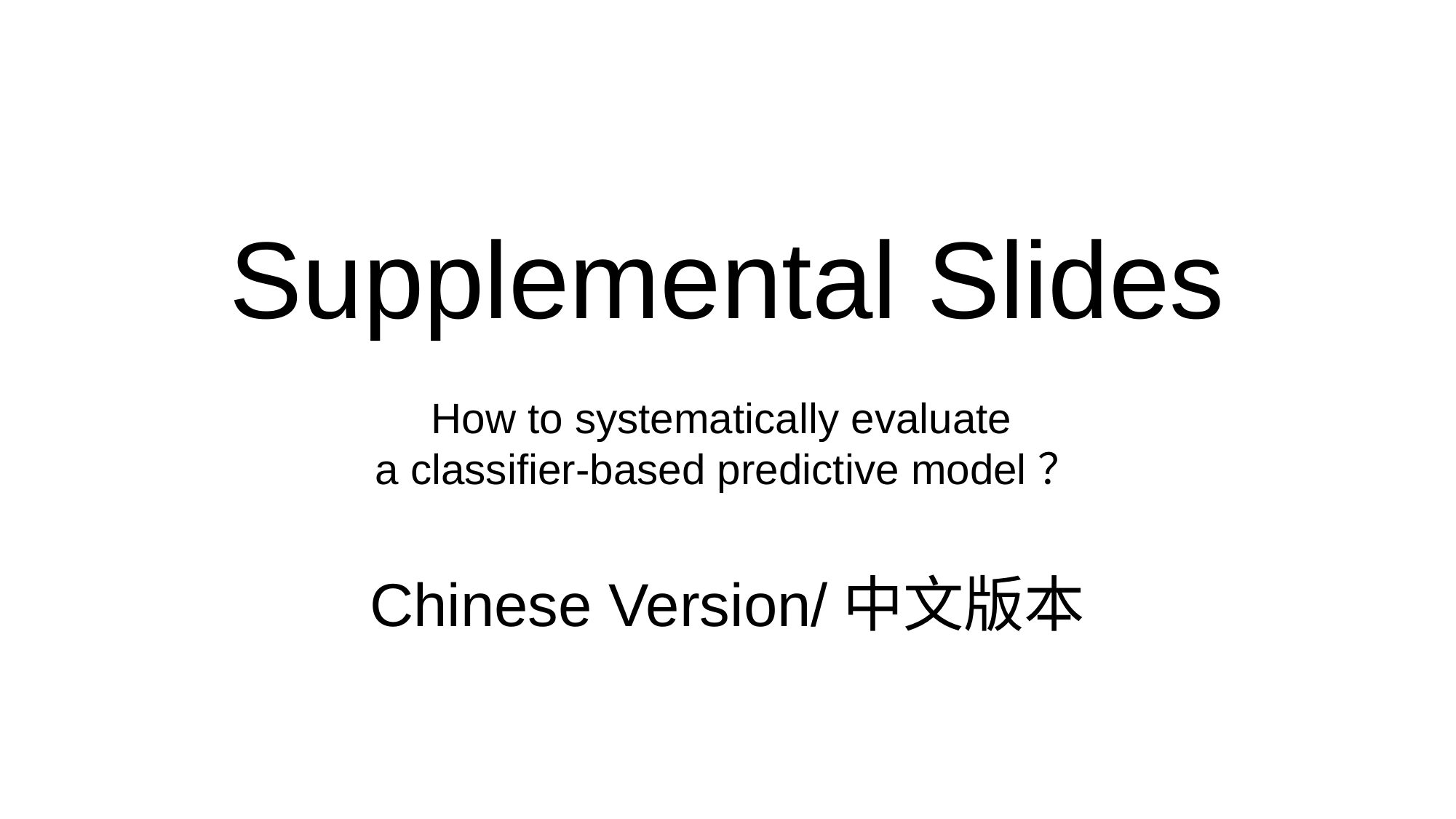

Supplemental Slides

How to systematically evaluate
a classifier-based predictive model？

Chinese Version/中文版本